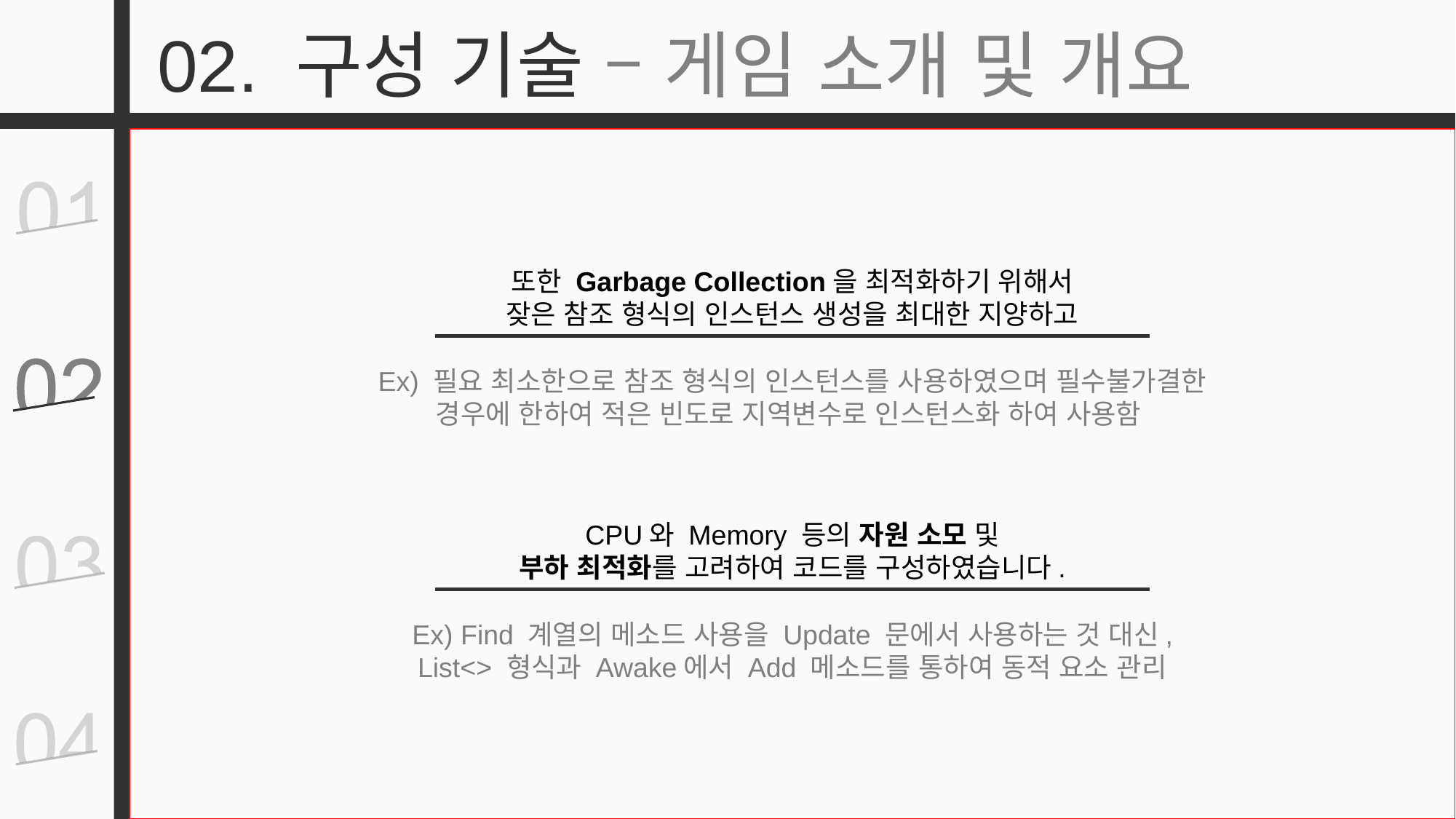

02. 구성 기술 – 게임 소개 및 개요

또한 Garbage Collection을 최적화하기 위해서
잦은 참조 형식의 인스턴스 생성을 최대한 지양하고

Ex) 필요 최소한으로 참조 형식의 인스턴스를 사용하였으며 필수불가결한 경우에 한하여 적은 빈도로 지역변수로 인스턴스화 하여 사용함
CPU와 Memory 등의 자원 소모 및
부하 최적화를 고려하여 코드를 구성하였습니다.
Ex) Find 계열의 메소드 사용을 Update 문에서 사용하는 것 대신,
List<> 형식과 Awake에서 Add 메소드를 통하여 동적 요소 관리